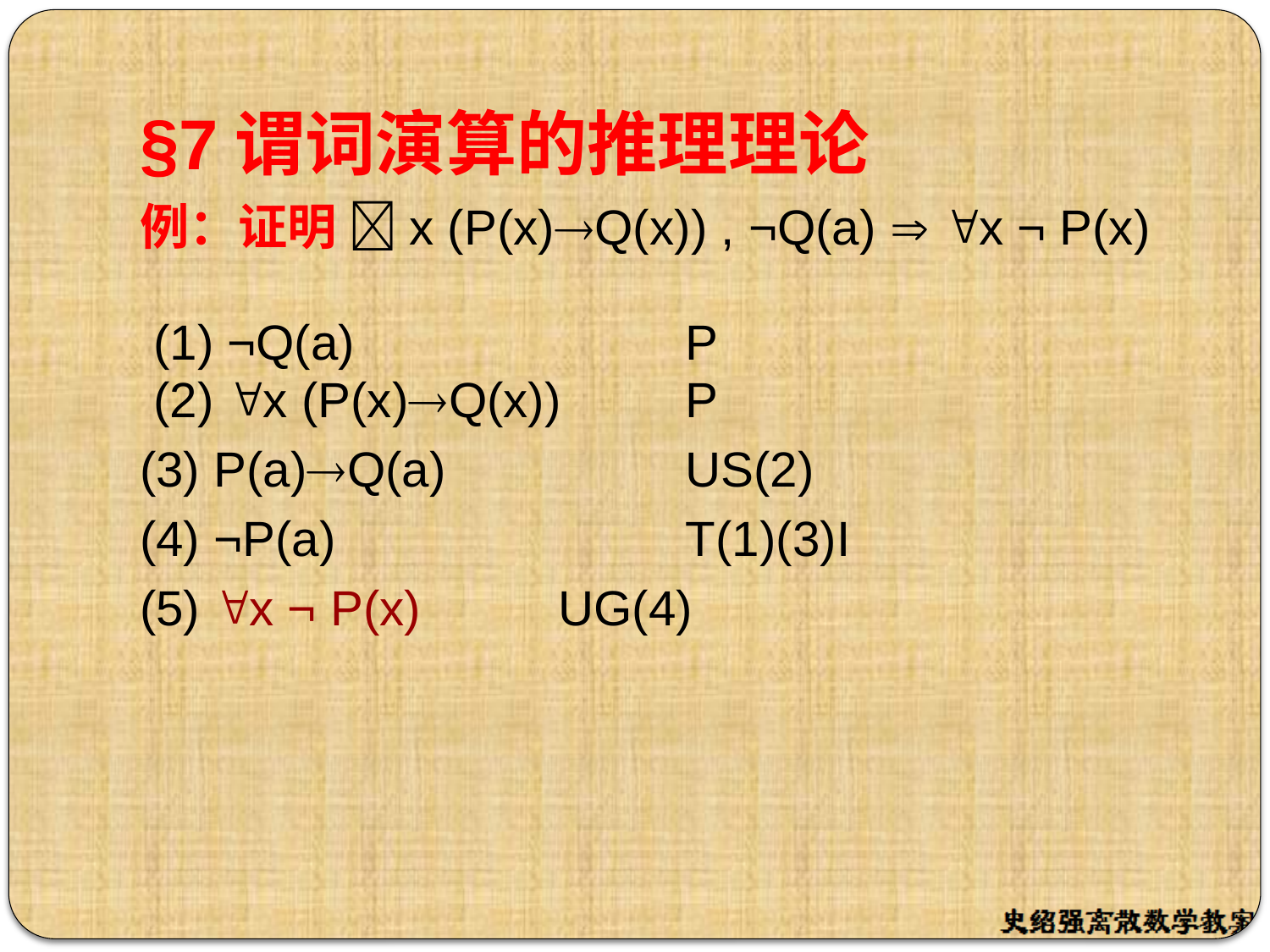

# §7谓词演算的推理理论
例：证明 ∀x (P(x)→Q(x)) , ¬Q(a) ⇒ ∀x ¬ P(x)

 (1) ¬Q(a) 			P
 (2) ∀x (P(x)→Q(x)) 	P
(3) P(a)→Q(a)		US(2)
(4) ¬P(a)			T(1)(3)I
(5) ∀x ¬ P(x)		UG(4)